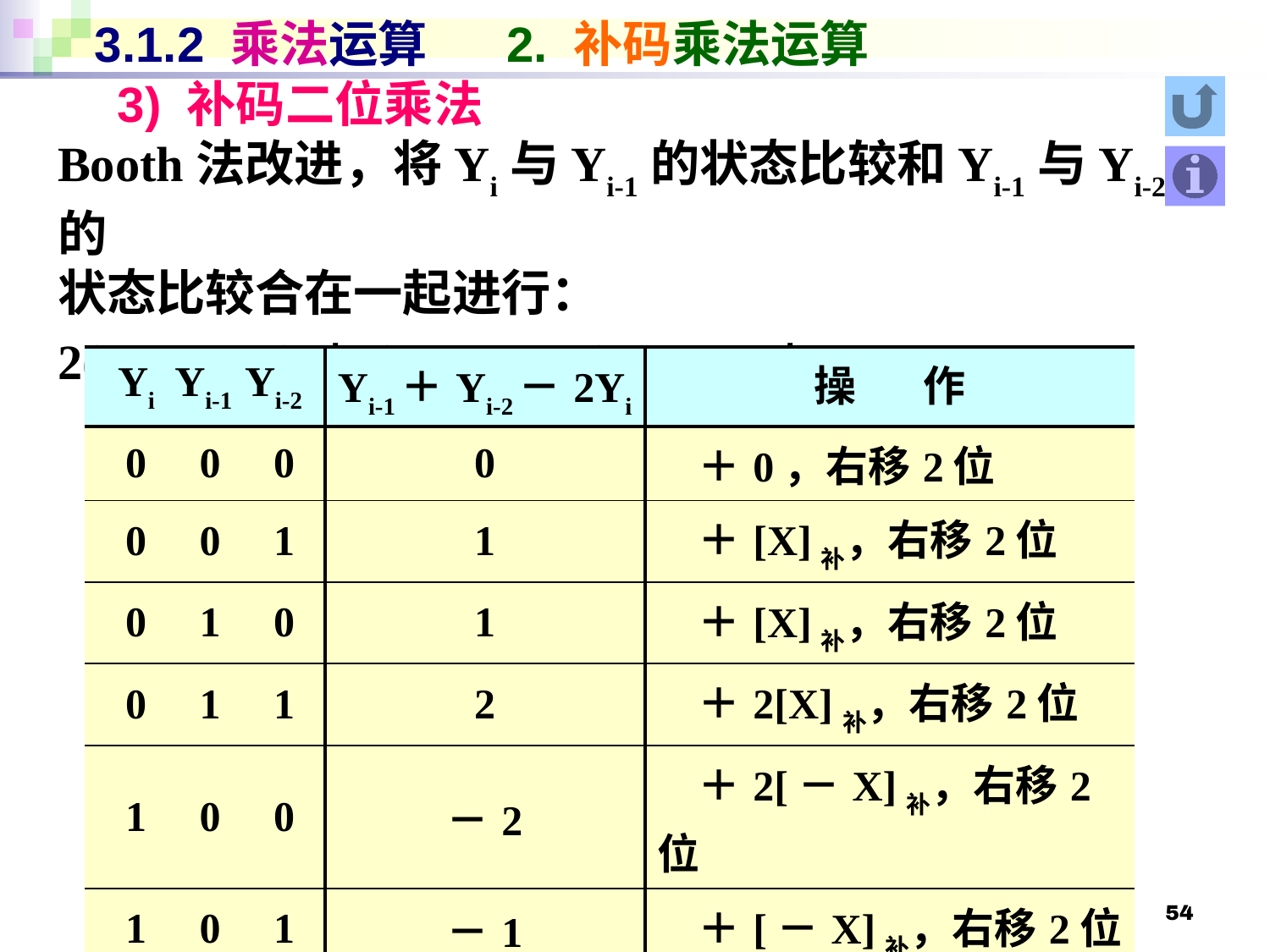

# 3.1.2 乘法运算      2. 补码乘法运算
3) 补码二位乘法

Booth法改进，将Yi与Yi-1的状态比较和Yi-1与Yi-2的
状态比较合在一起进行：
2(Yi-1－Yi)＋(Yi-2－Yi-1)＝Yi-1＋Yi-2－2Yi

| Yi Yi-1 Yi-2 | Yi-1＋Yi-2－2Yi | 操 作 |
| --- | --- | --- |
| 0 0 0 | 0 | ＋0，右移2位 |
| 0 0 1 | 1 | ＋[X]补，右移2位 |
| 0 1 0 | 1 | ＋[X]补，右移2位 |
| 0 1 1 | 2 | ＋2[X]补，右移2位 |
| 1 0 0 | －2 | ＋2[－X]补，右移2位 |
| 1 0 1 | －1 | ＋[－X]补，右移2位 |
| 1 1 0 | －1 | ＋[－X]补，右移2位 |
| 1 1 1 | 0 | ＋0，右移2位 |
54